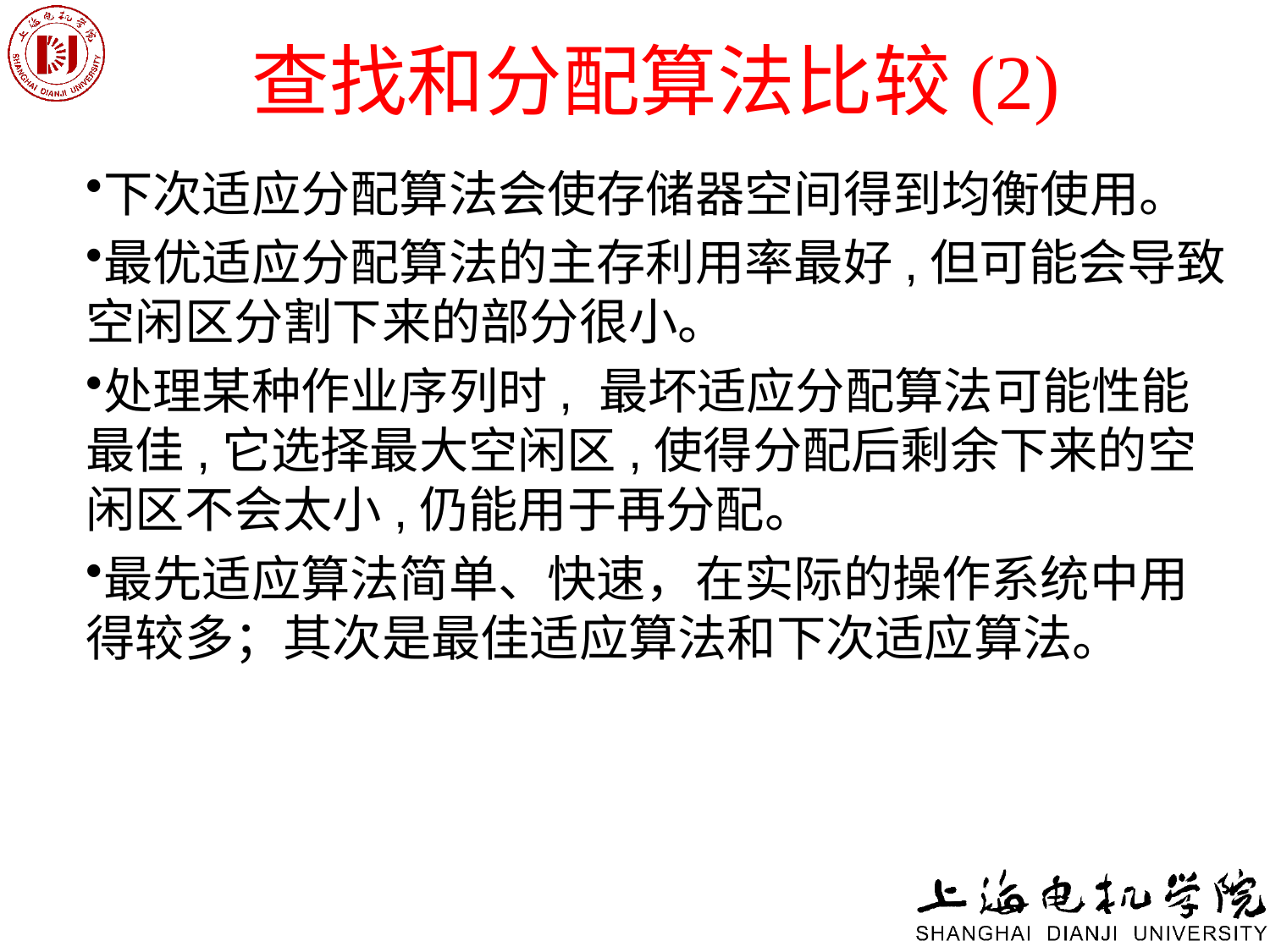

# 查找和分配算法比较(2)
下次适应分配算法会使存储器空间得到均衡使用。
最优适应分配算法的主存利用率最好,但可能会导致空闲区分割下来的部分很小。
处理某种作业序列时, 最坏适应分配算法可能性能最佳,它选择最大空闲区,使得分配后剩余下来的空闲区不会太小,仍能用于再分配。
最先适应算法简单、快速，在实际的操作系统中用得较多；其次是最佳适应算法和下次适应算法。